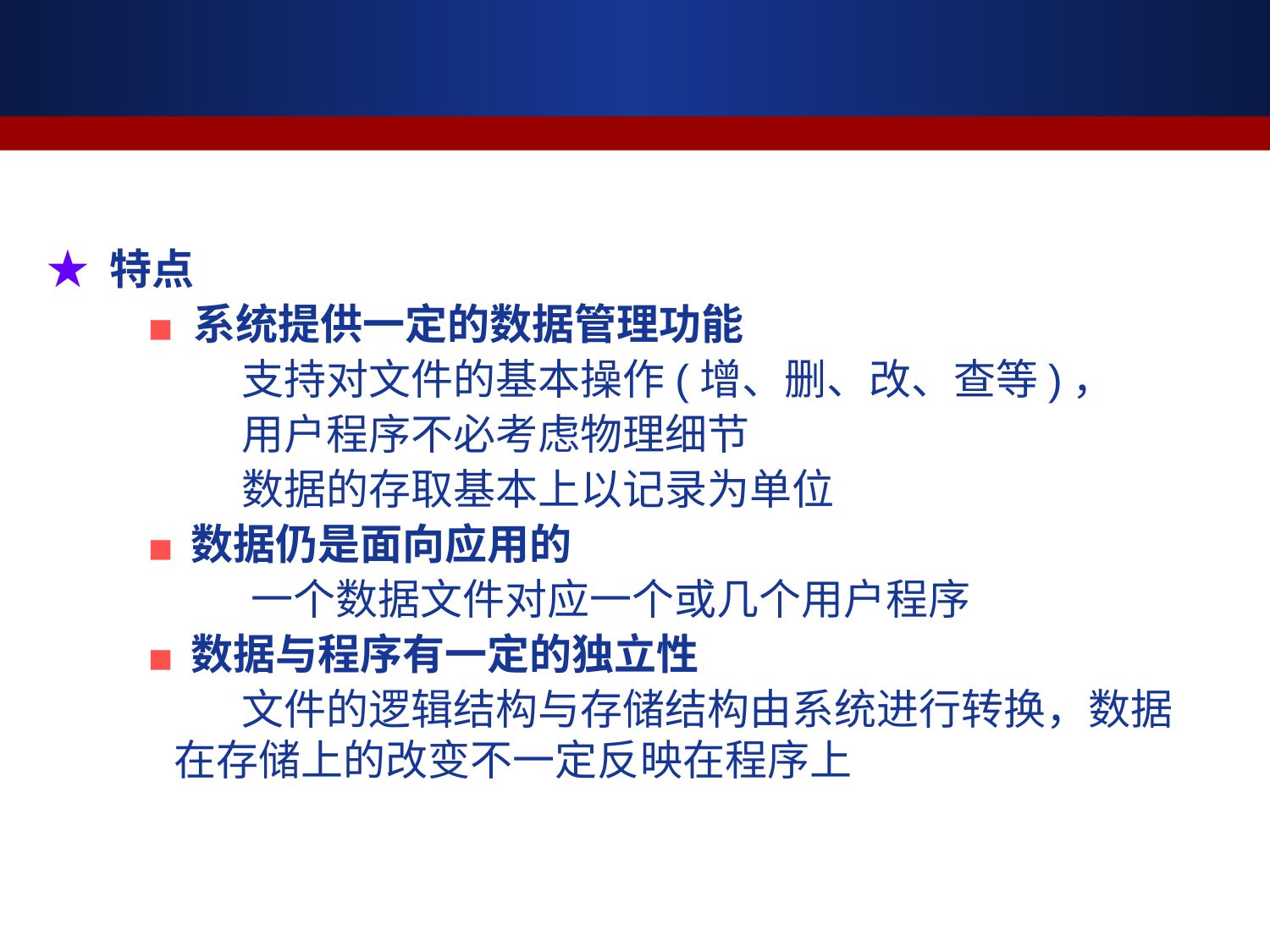

★ 特点
    ■ 系统提供一定的数据管理功能
      支持对文件的基本操作(增、删、改、查等)，
      用户程序不必考虑物理细节
      数据的存取基本上以记录为单位
    ■  数据仍是面向应用的
       一个数据文件对应一个或几个用户程序
    ■  数据与程序有一定的独立性
      文件的逻辑结构与存储结构由系统进行转换，数据在存储上的改变不一定反映在程序上